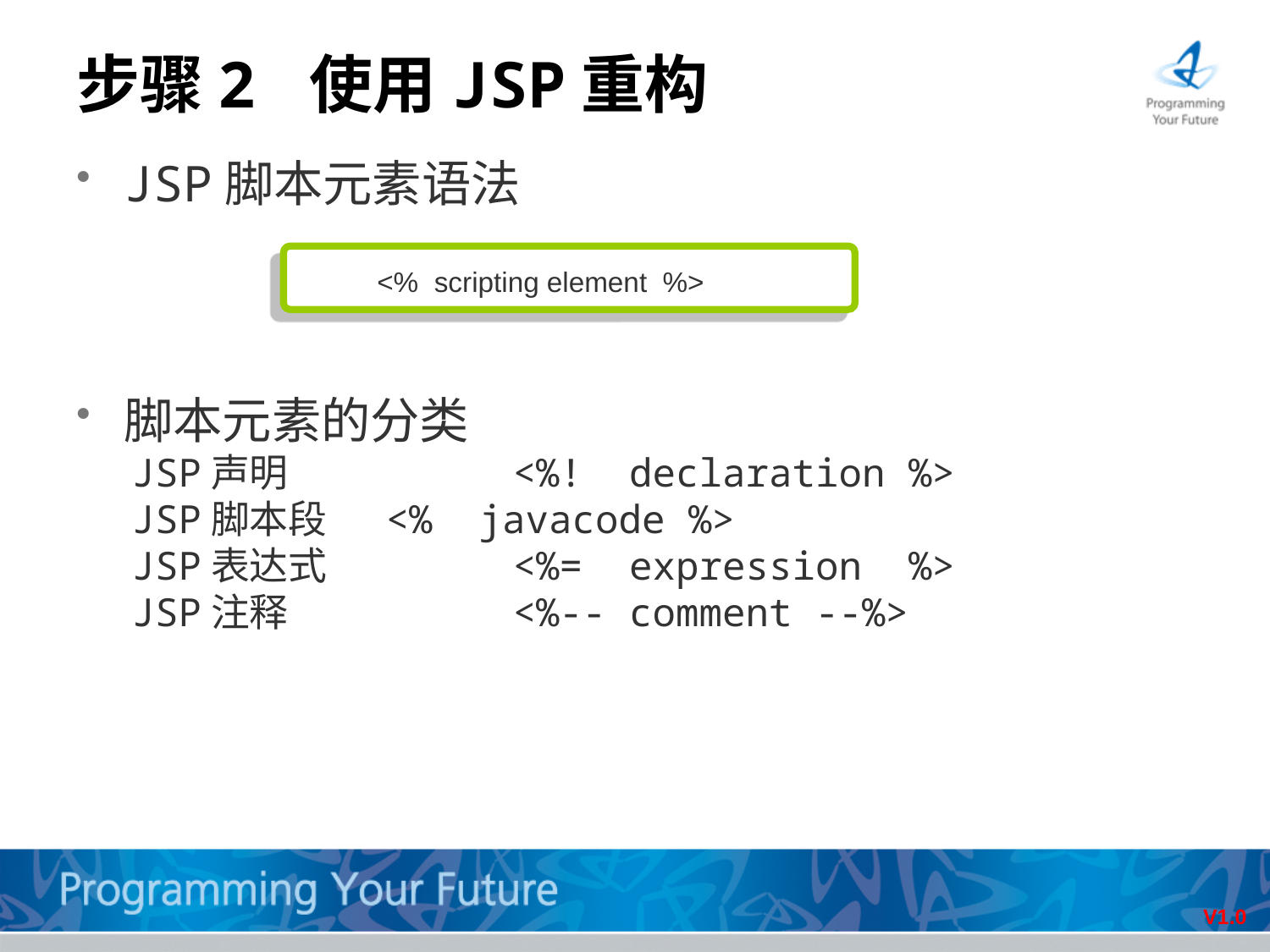

# 步骤2 使用JSP重构
JSP脚本元素语法

脚本元素的分类
JSP声明		<%!  declaration %>
JSP脚本段  	<%  javacode %>
JSP表达式		<%=  expression  %>
JSP注释		<%-- comment --%>

  <%  scripting element  %>